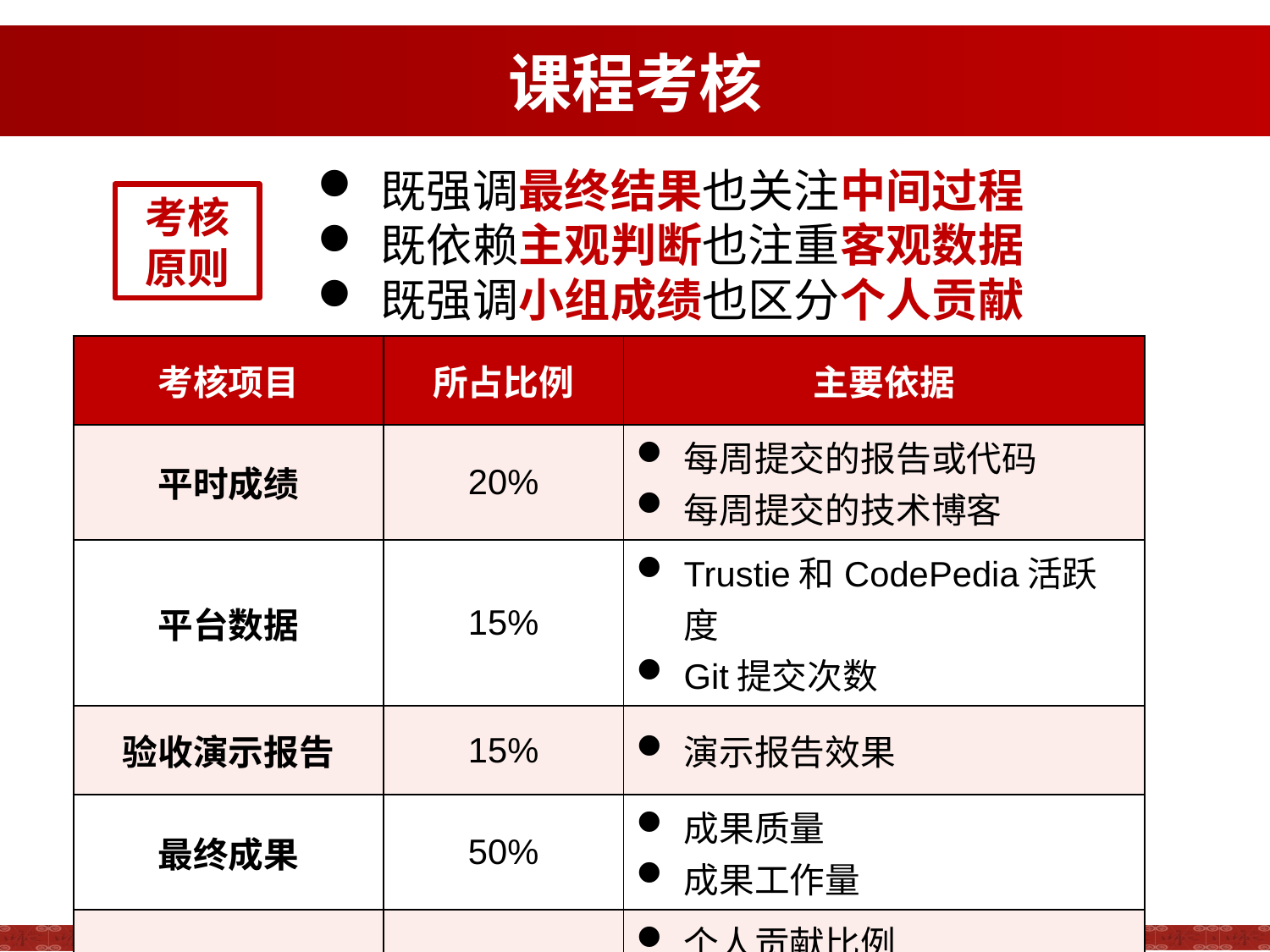

# 课程考核
既强调最终结果也关注中间过程
既依赖主观判断也注重客观数据
既强调小组成绩也区分个人贡献
考核原则
| 考核项目 | 所占比例 | 主要依据 |
| --- | --- | --- |
| 平时成绩 | 20% | 每周提交的报告或代码 每周提交的技术博客 |
| 平台数据 | 15% | Trustie和CodePedia活跃度 Git提交次数 |
| 验收演示报告 | 15% | 演示报告效果 |
| 最终成果 | 50% | 成果质量 成果工作量 |
| 1对1考评 | 0.8-1.2 | 个人贡献比例 个人完成情况 |